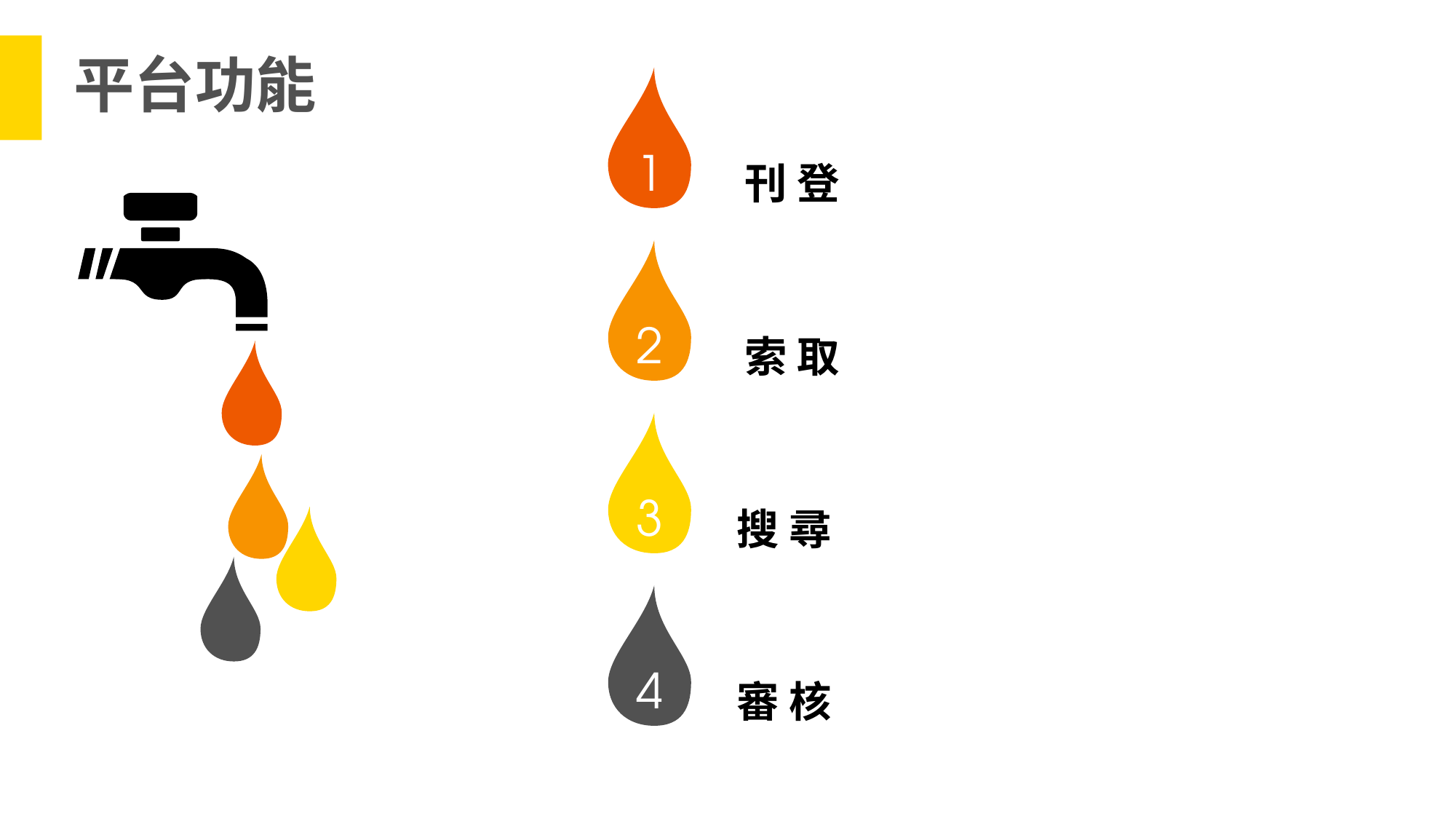

平台功能
1
刊 登

2
索 取
3
搜 尋
4
審 核